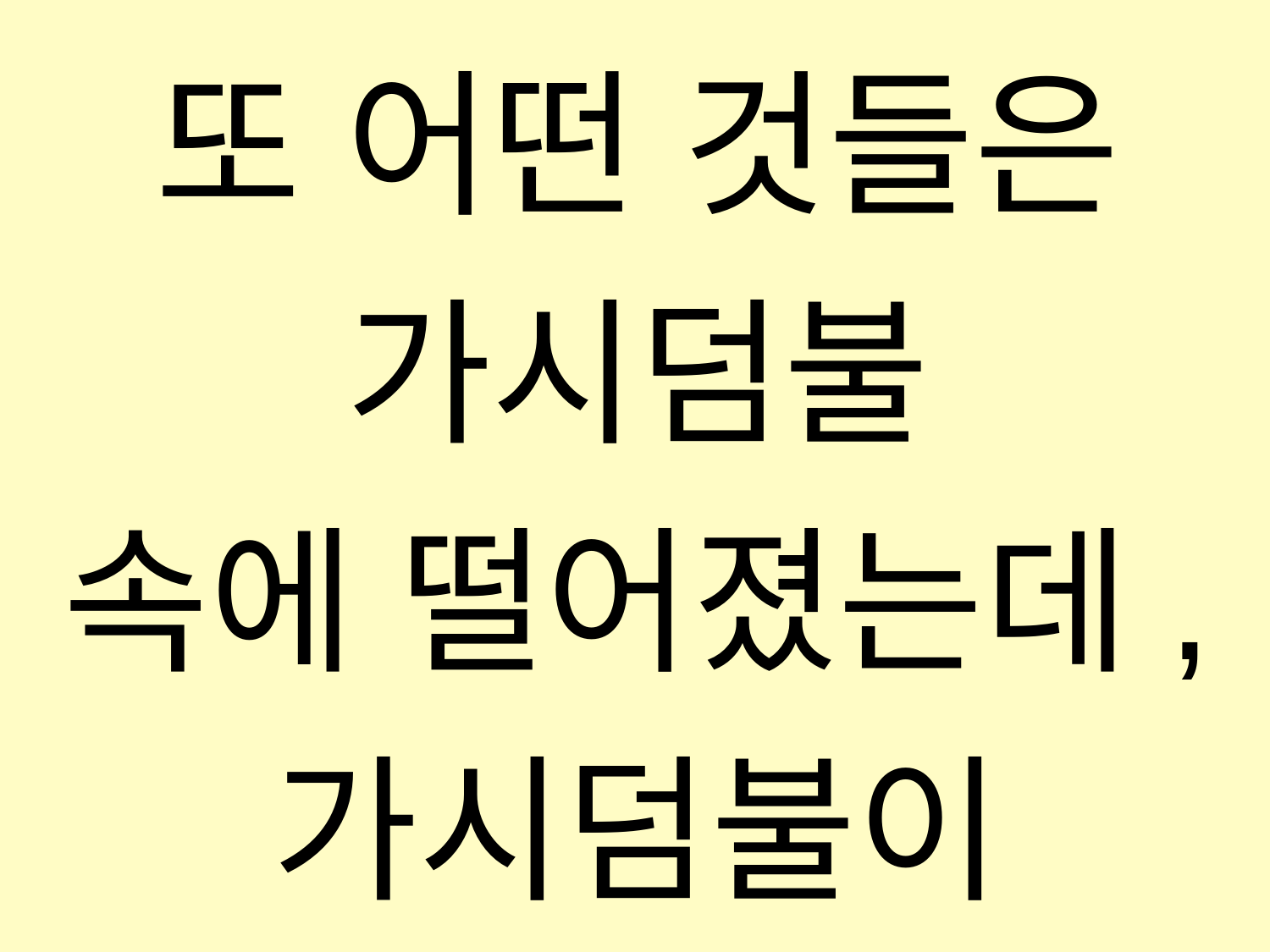

또 어떤 것들은 가시덤불
속에 떨어졌는데,
가시덤불이 자라면서
숨을 막아 버렸다.